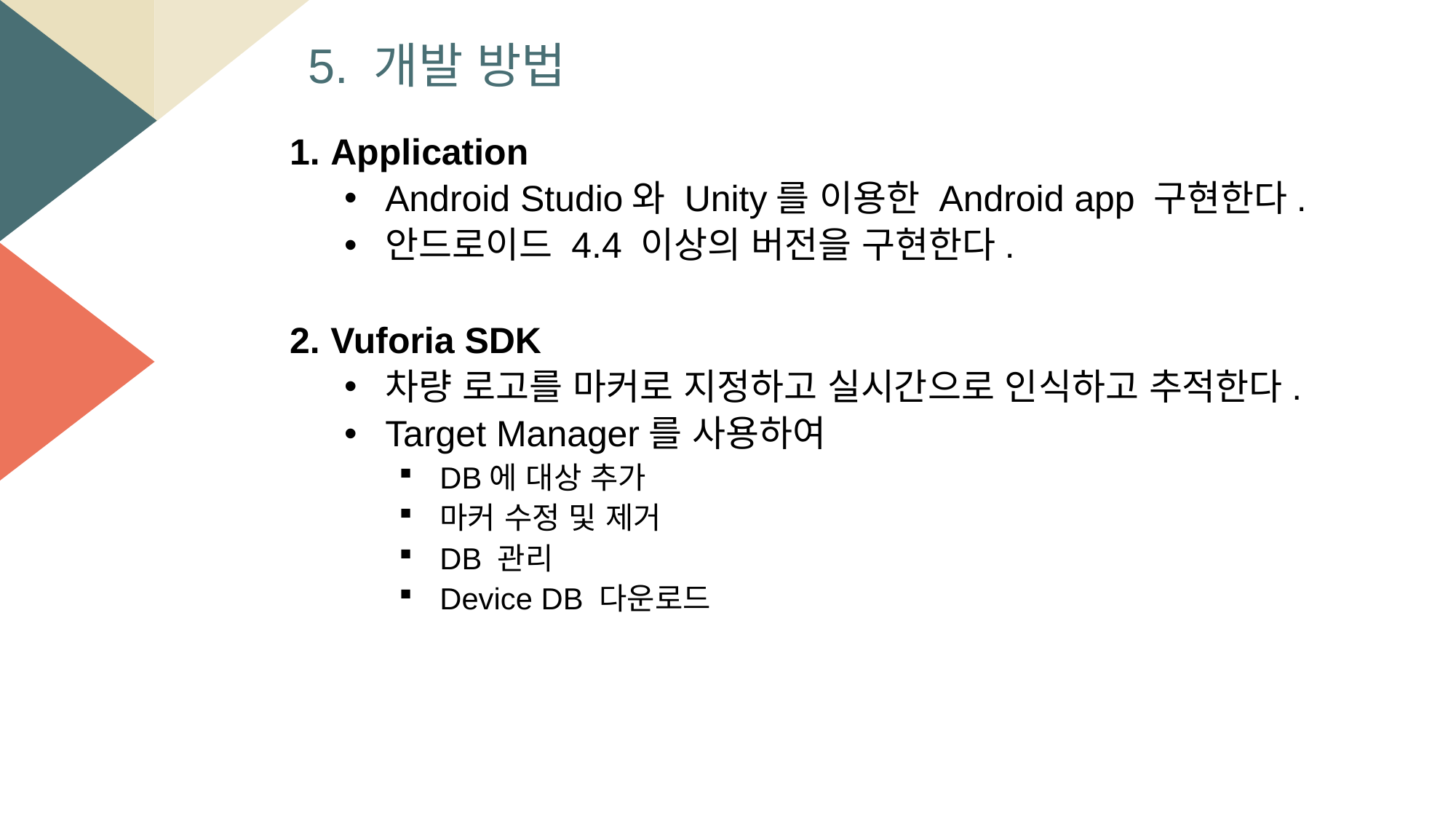

5. 개발 방법
Application
Android Studio와 Unity를 이용한 Android app 구현한다.
안드로이드 4.4 이상의 버전을 구현한다.

Vuforia SDK
차량 로고를 마커로 지정하고 실시간으로 인식하고 추적한다.
Target Manager를 사용하여
DB에 대상 추가
마커 수정 및 제거
DB 관리
Device DB 다운로드